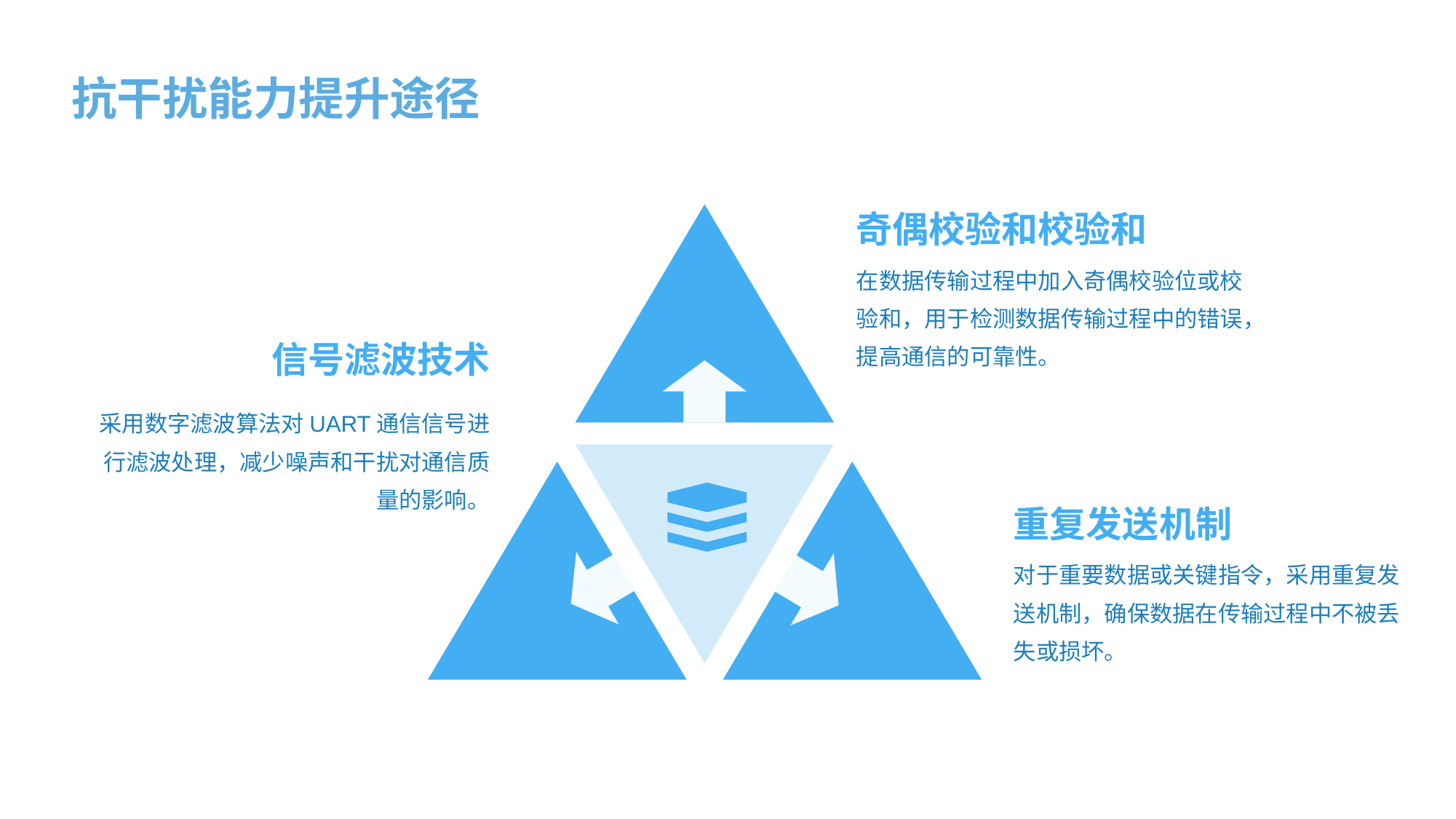

抗干扰能力提升途径
奇偶校验和校验和

在数据传输过程中加入奇偶校验位或校验和，用于检测数据传输过程中的错误，提高通信的可靠性。
信号滤波技术

采用数字滤波算法对UART通信信号进行滤波处理，减少噪声和干扰对通信质量的影响。

重复发送机制

对于重要数据或关键指令，采用重复发送机制，确保数据在传输过程中不被丢失或损坏。